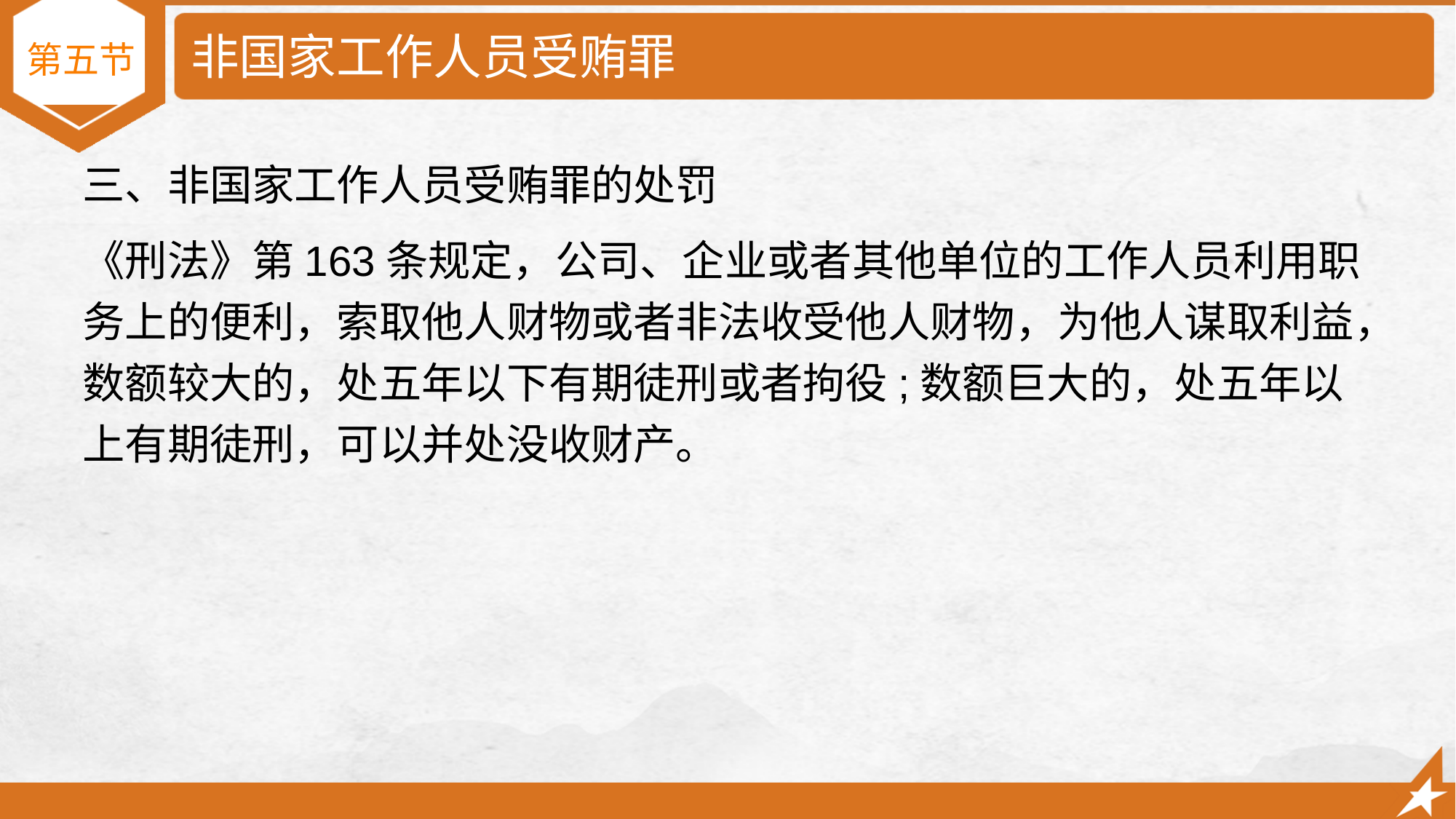

# 非国家工作人员受贿罪
第五节
三、非国家工作人员受贿罪的处罚
《刑法》第163条规定，公司、企业或者其他单位的工作人员利用职务上的便利，索取他人财物或者非法收受他人财物，为他人谋取利益，数额较大的，处五年以下有期徒刑或者拘役;数额巨大的，处五年以上有期徒刑，可以并处没收财产。